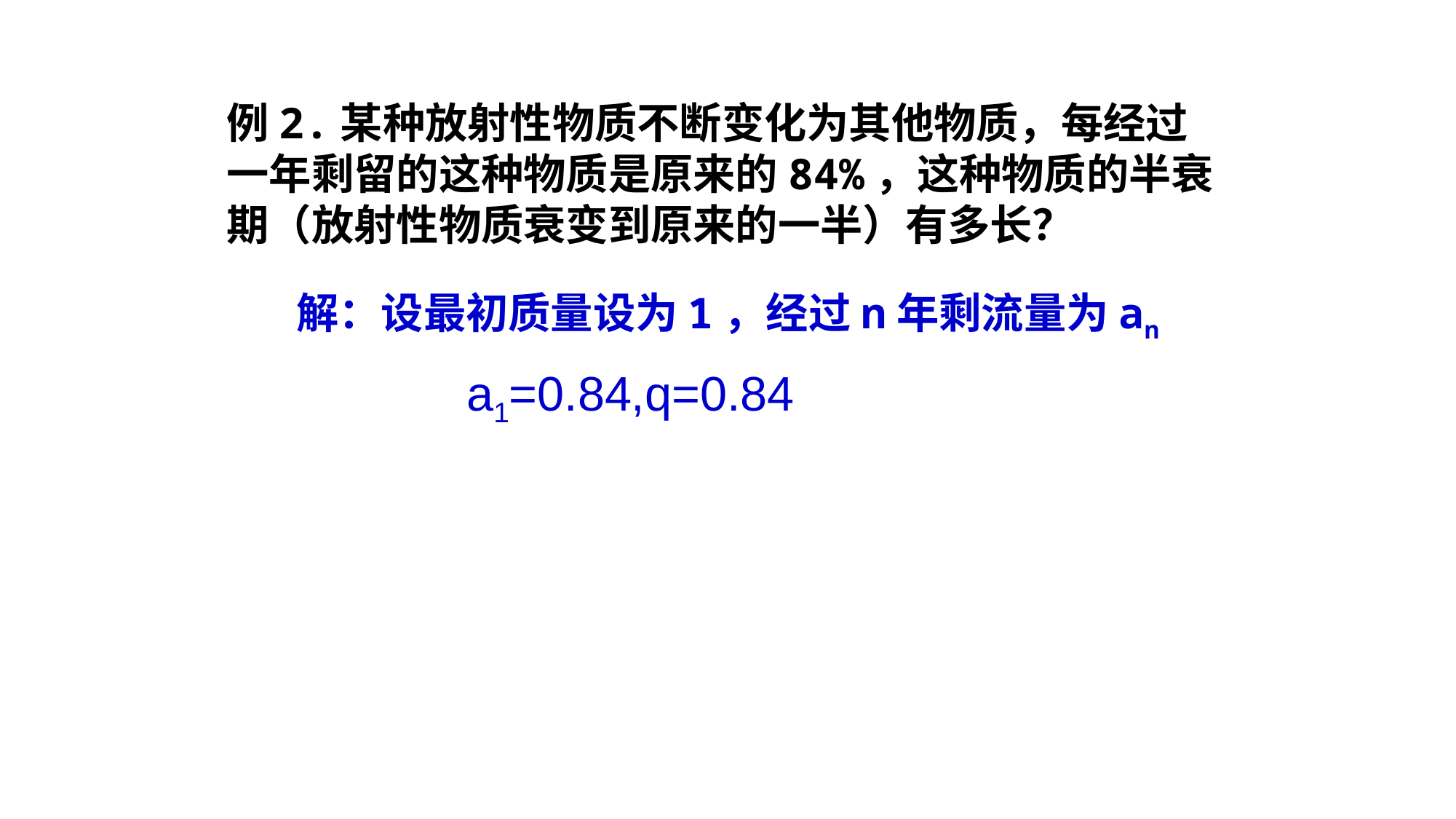

等比数列

例2.某种放射性物质不断变化为其他物质，每经过一年剩留的这种物质是原来的84%，这种物质的半衰期（放射性物质衰变到原来的一半）有多长？
解：设最初质量设为1，经过n年剩流量为an
a1=0.84,q=0.84